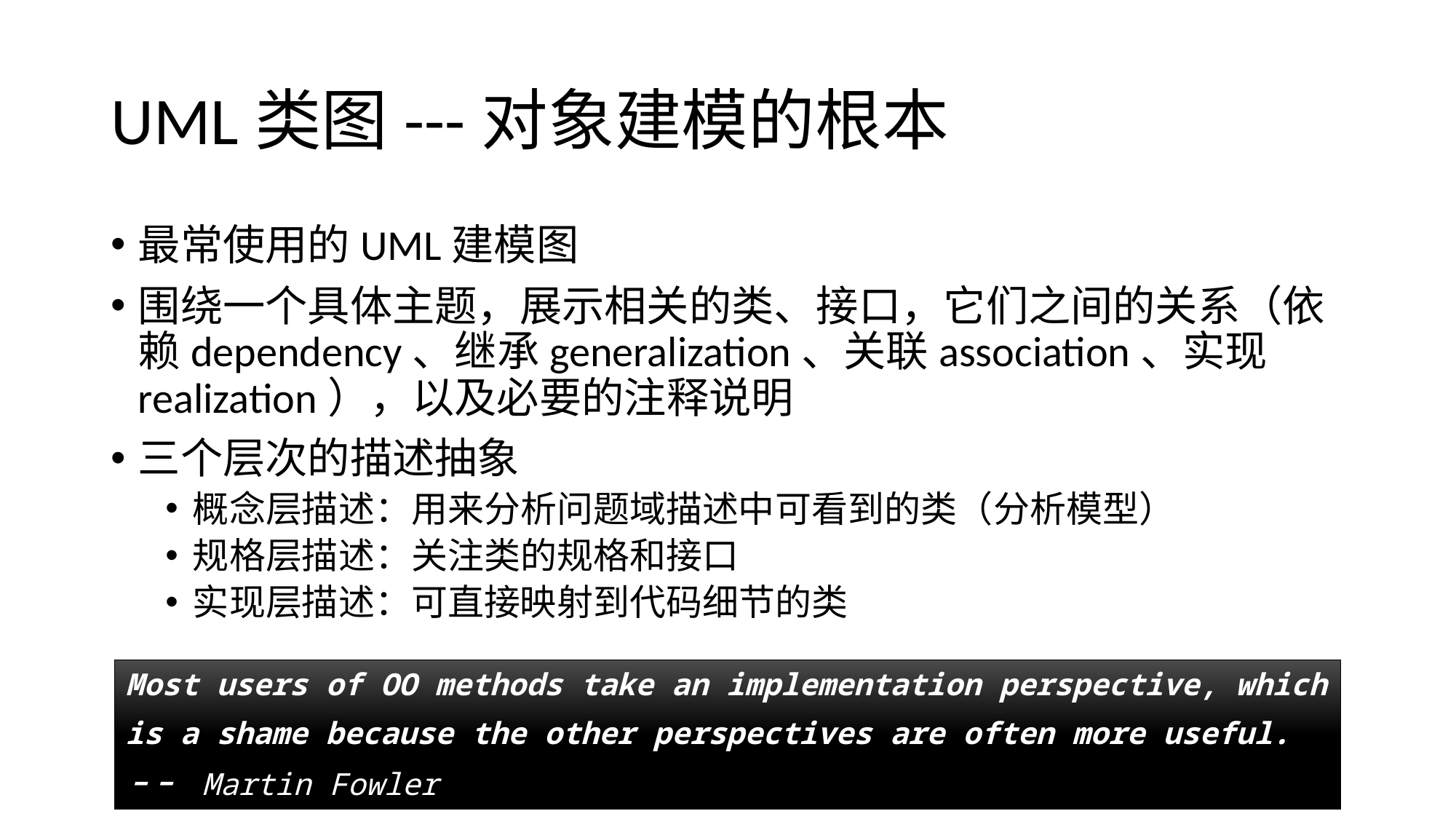

# UML类图---对象建模的根本
最常使用的UML建模图
围绕一个具体主题，展示相关的类、接口，它们之间的关系（依赖dependency、继承generalization、关联association、实现realization），以及必要的注释说明
三个层次的描述抽象
概念层描述：用来分析问题域描述中可看到的类（分析模型）
规格层描述：关注类的规格和接口
实现层描述：可直接映射到代码细节的类

Most users of OO methods take an implementation perspective, which is a shame because the other perspectives are often more useful. -- Martin Fowler
18